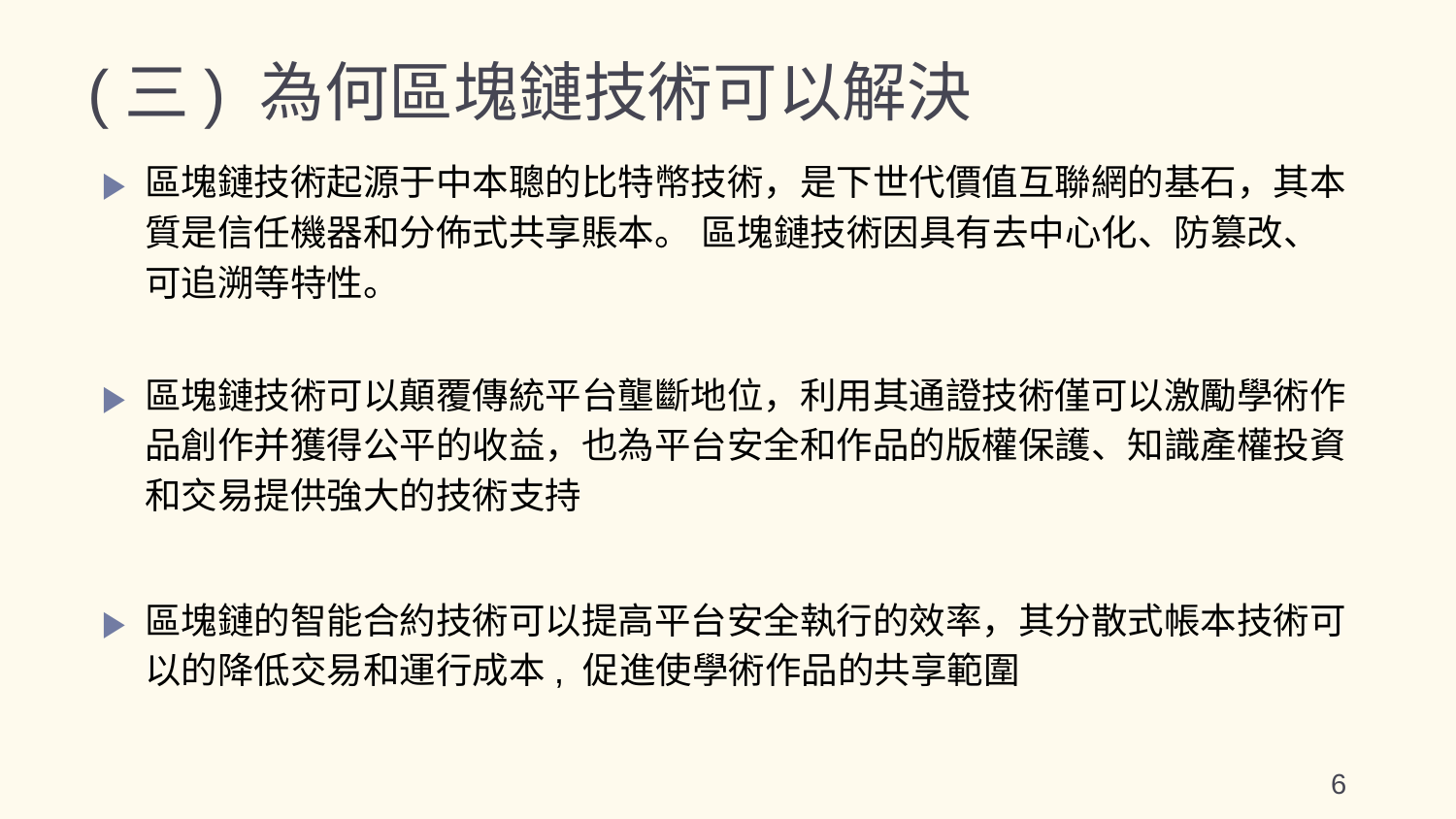

# (三) 為何區塊鏈技術可以解決
區塊鏈技術起源于中本聰的比特幣技術，是下世代價值互聯網的基石，其本質是信任機器和分佈式共享賬本。 區塊鏈技術因具有去中心化、防篡改、可追溯等特性。

區塊鏈技術可以顛覆傳統平台壟斷地位，利用其通證技術僅可以激勵學術作品創作并獲得公平的收益，也為平台安全和作品的版權保護、知識產權投資和交易提供強大的技術支持

區塊鏈的智能合約技術可以提高平台安全執行的效率，其分散式帳本技術可以的降低交易和運行成本, 促進使學術作品的共享範圍

6